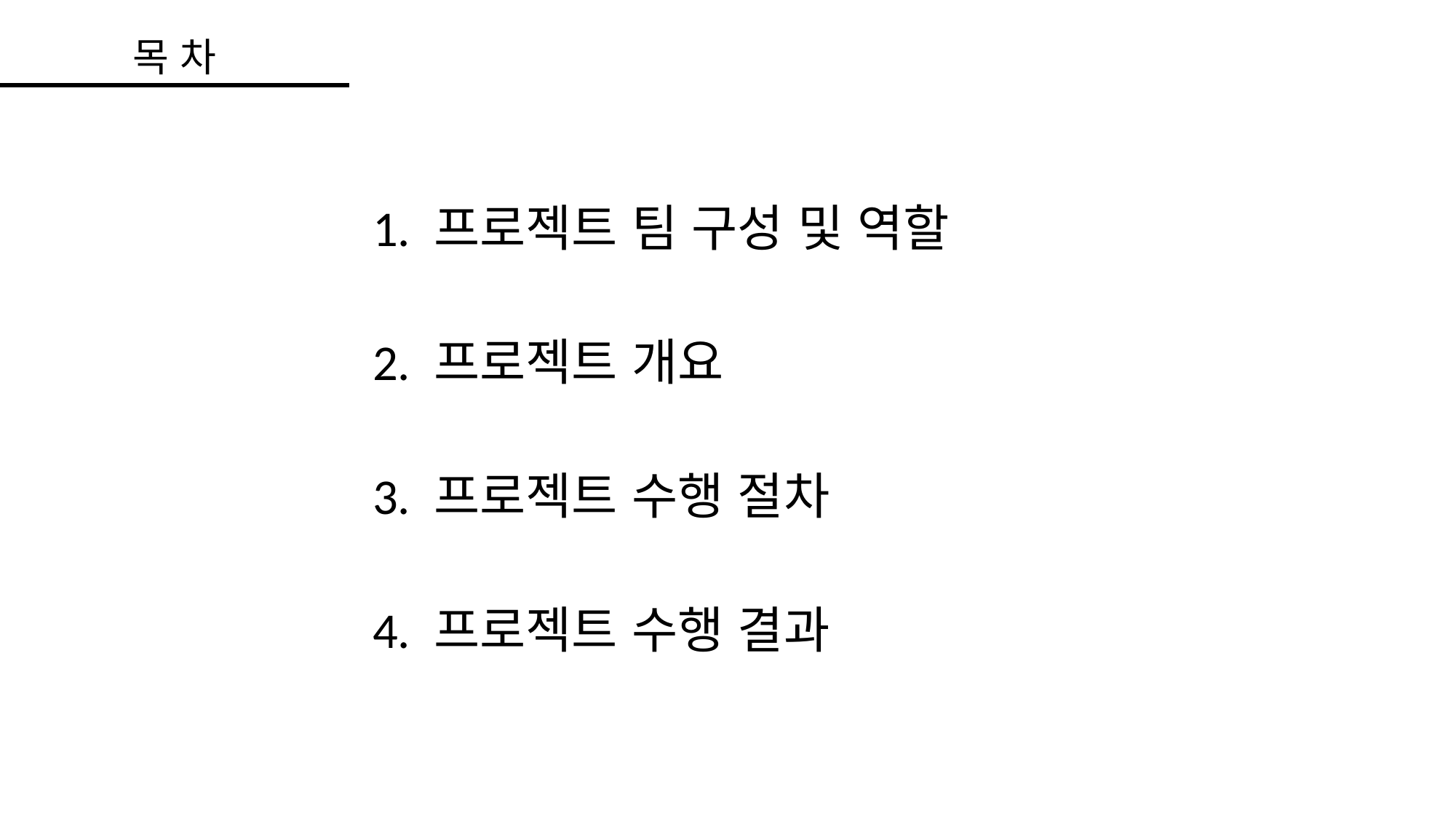

목 차
1. 프로젝트 팀 구성 및 역할
2. 프로젝트 개요
3. 프로젝트 수행 절차
4. 프로젝트 수행 결과